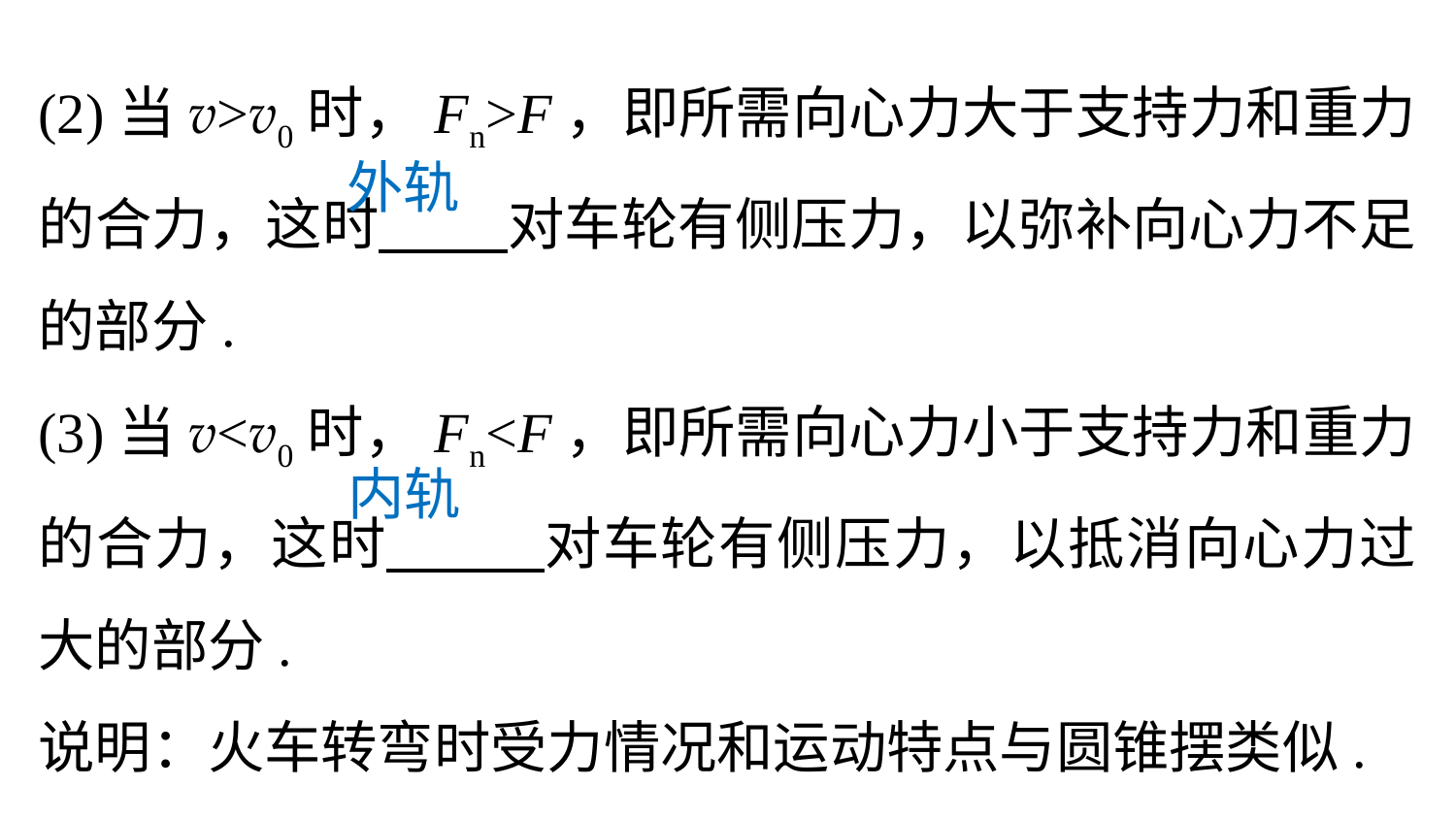

(2)当v>v0时，Fn>F，即所需向心力大于支持力和重力的合力，这时          对车轮有侧压力，以弥补向心力不足的部分.
(3)当v<v0时，Fn<F，即所需向心力小于支持力和重力的合力，这时           对车轮有侧压力，以抵消向心力过大的部分.
说明：火车转弯时受力情况和运动特点与圆锥摆类似.
外轨
内轨